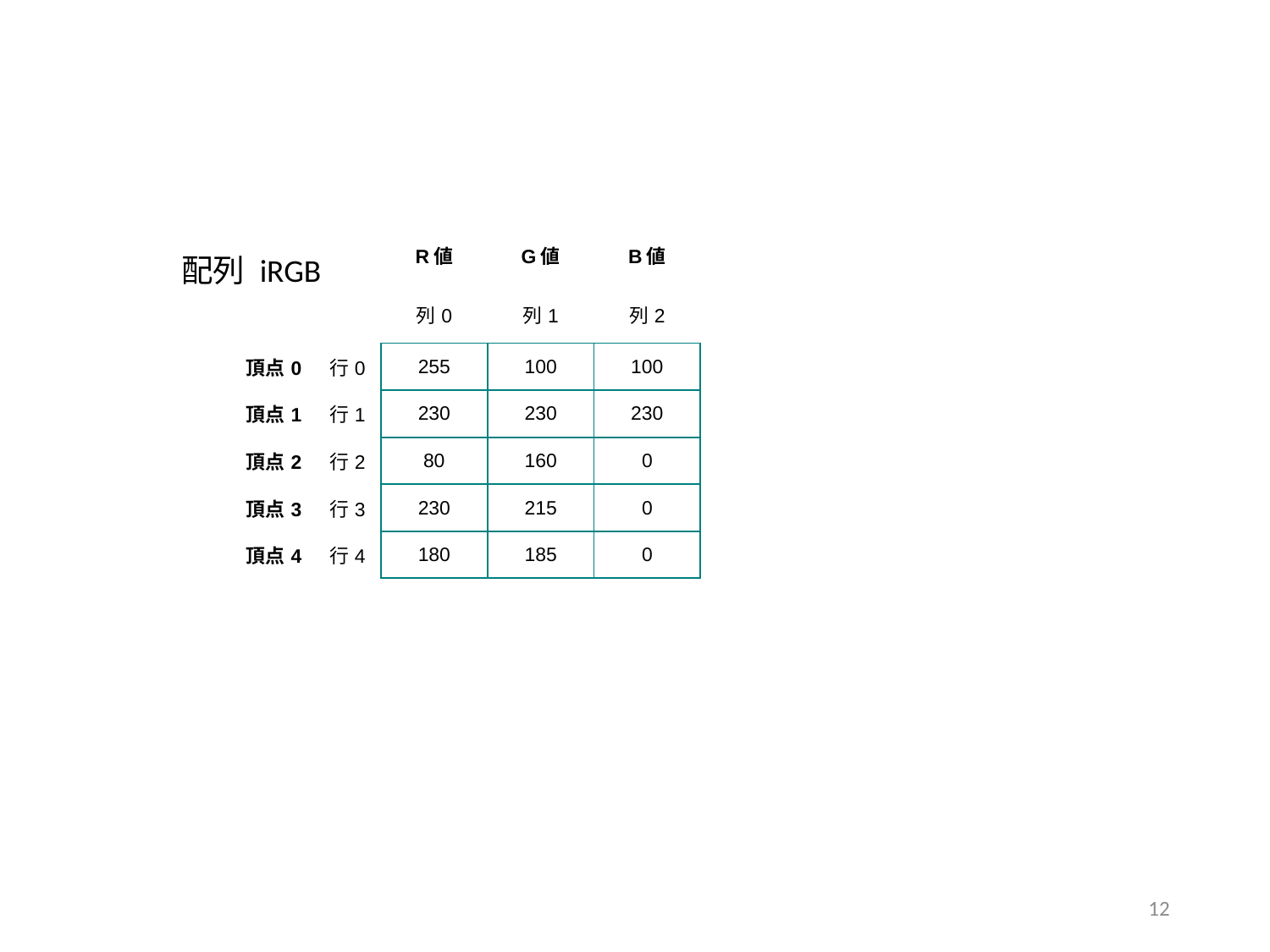

#
|  |  | R値 | G値 | B値 |
| --- | --- | --- | --- | --- |
|  |  | 列0 | 列1 | 列2 |
| 頂点0 | 行0 | 255 | 100 | 100 |
| 頂点1 | 行1 | 230 | 230 | 230 |
| 頂点2 | 行2 | 80 | 160 | 0 |
| 頂点3 | 行3 | 230 | 215 | 0 |
| 頂点4 | 行4 | 180 | 185 | 0 |
配列 iRGB

12